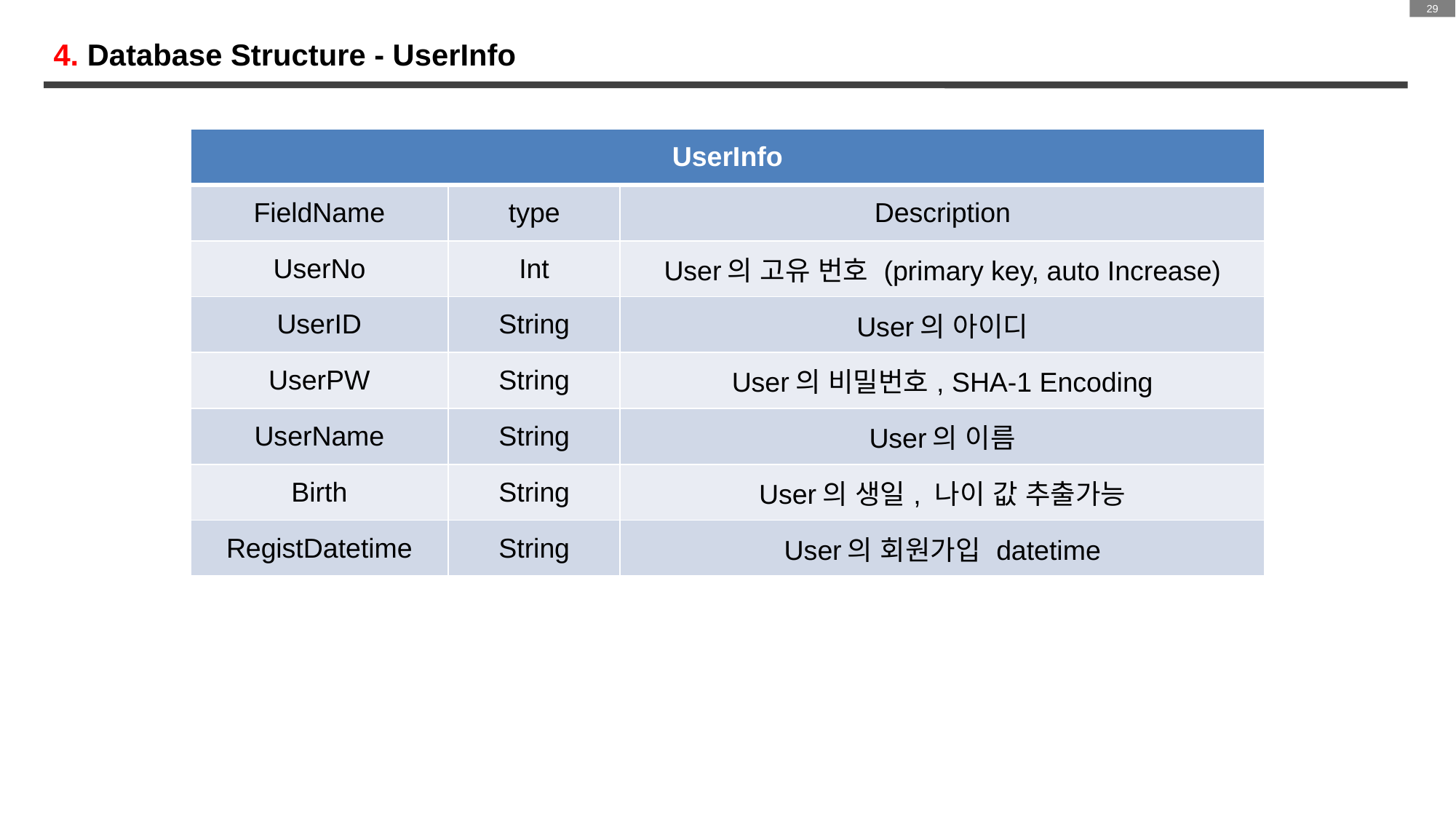

4. Database Structure - UserInfo
| UserInfo |  |  |
| --- | --- | --- |
| FieldName | type | Description |
| UserNo | Int | User의 고유 번호 (primary key, auto Increase) |
| UserID | String | User의 아이디 |
| UserPW | String | User의 비밀번호, SHA-1 Encoding |
| UserName | String | User의 이름 |
| Birth | String | User의 생일, 나이 값 추출가능 |
| RegistDatetime | String | User의 회원가입 datetime |